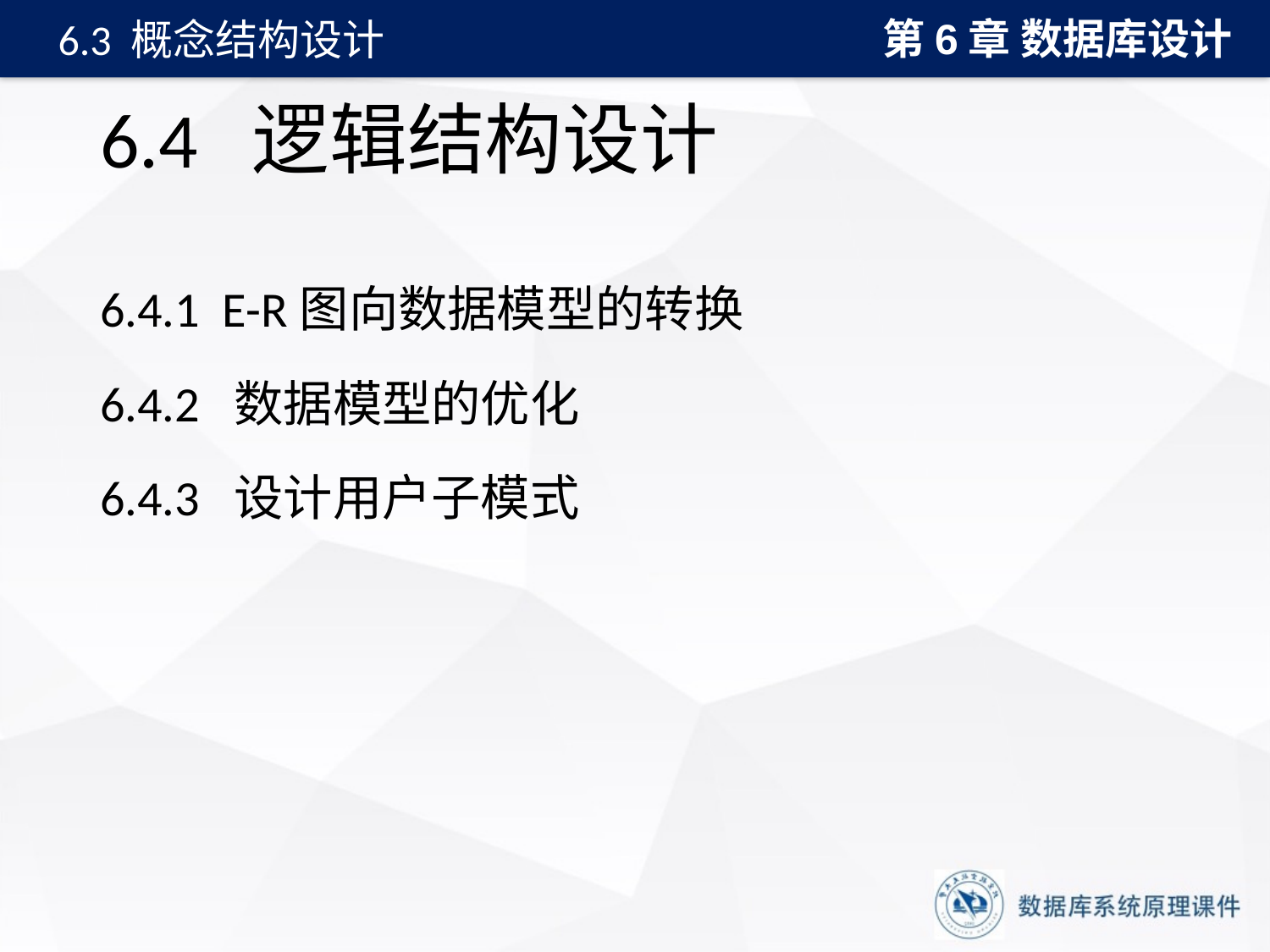

第6章 数据库设计
6.3 概念结构设计
# 6.4  逻辑结构设计
6.4.1  E-R图向数据模型的转换
6.4.2  数据模型的优化
6.4.3  设计用户子模式